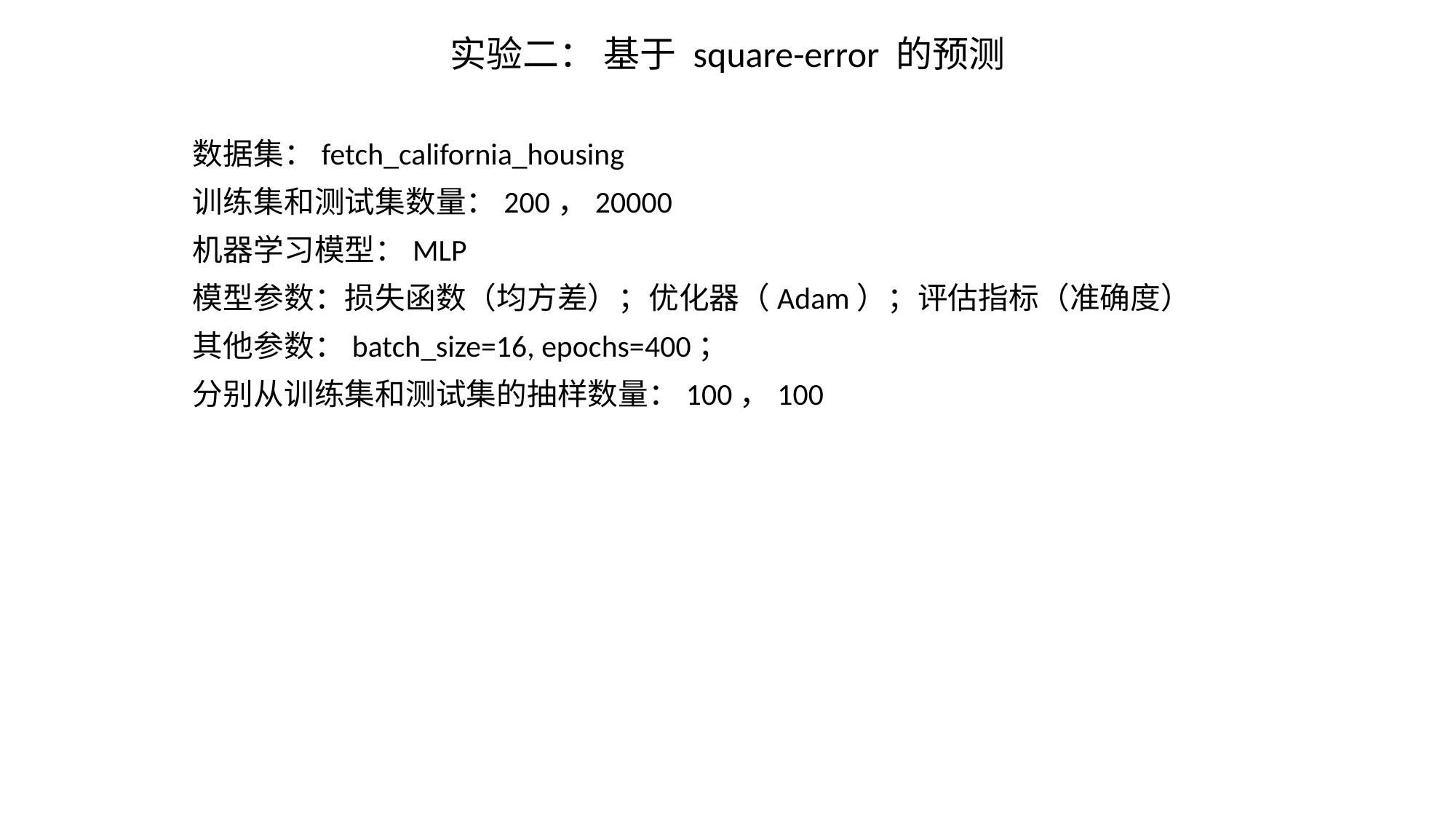

实验二： 基于 square-error 的预测

数据集：fetch_california_housing
训练集和测试集数量：200，20000
机器学习模型：MLP
模型参数：损失函数（均方差）；优化器（Adam）；评估指标（准确度）
其他参数：batch_size=16, epochs=400；
分别从训练集和测试集的抽样数量：100，100